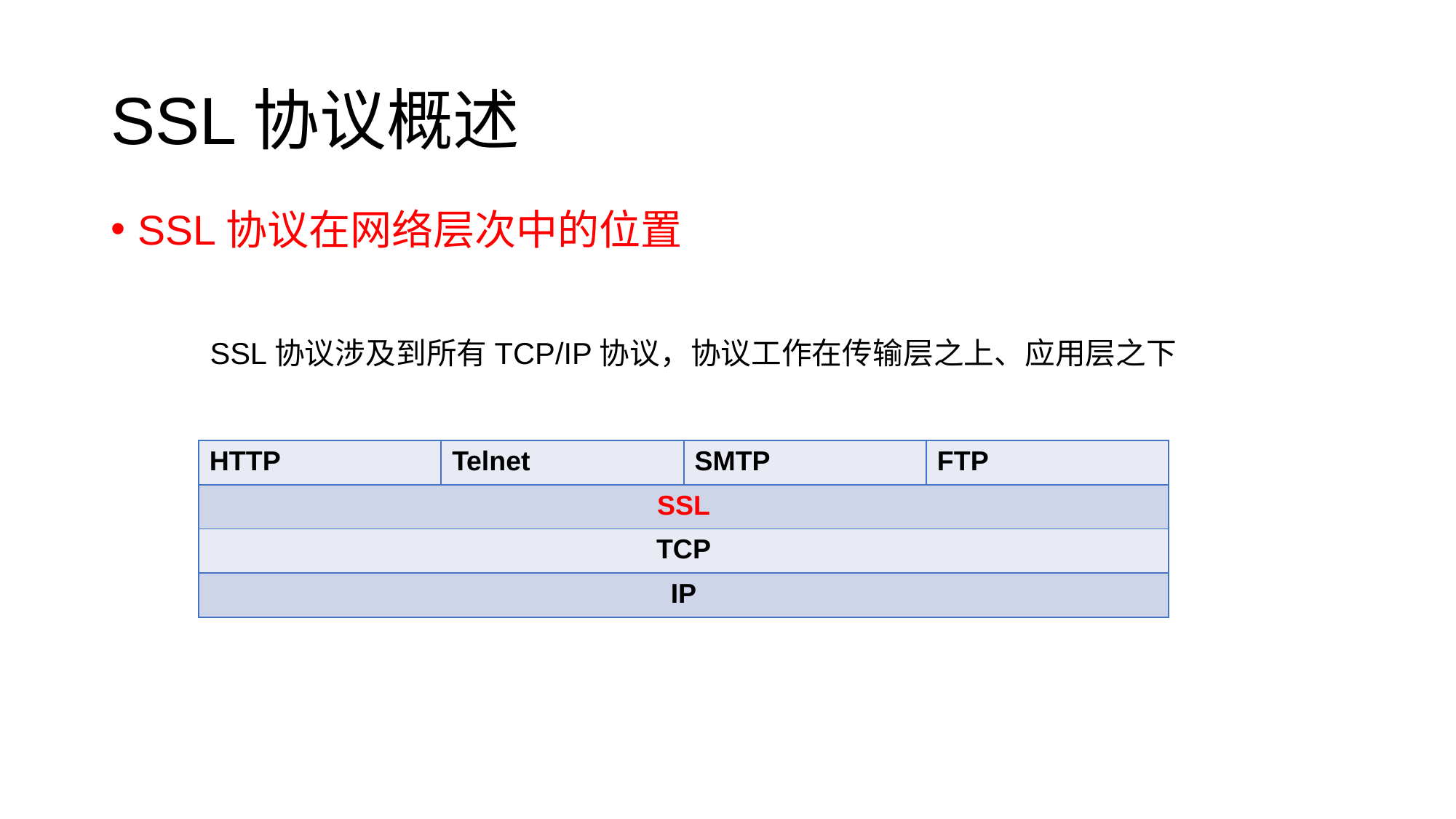

# SSL协议概述
SSL协议在网络层次中的位置

SSL协议涉及到所有TCP/IP协议，协议工作在传输层之上、应用层之下

| HTTP | Telnet | SMTP | FTP |
| --- | --- | --- | --- |
| SSL |  |  |  |
| TCP |  |  |  |
| IP |  |  |  |